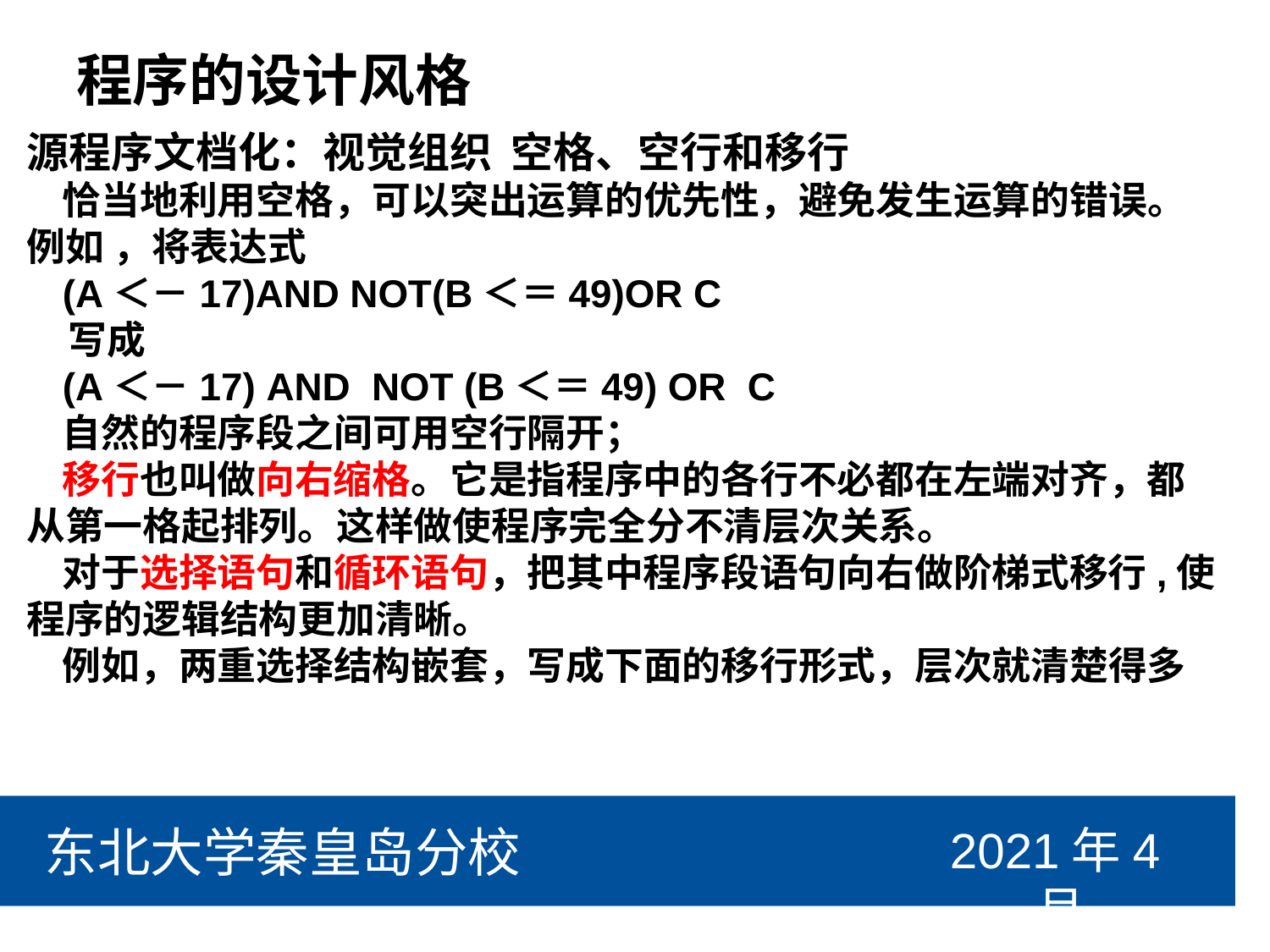

# 程序的设计风格
源程序文档化：视觉组织  空格、空行和移行
   恰当地利用空格，可以突出运算的优先性，避免发生运算的错误。
例如 ，将表达式
   (A＜－17)AND NOT(B＜＝49)OR C
   写成
   (A＜－17) AND  NOT (B＜＝49) OR  C
   自然的程序段之间可用空行隔开；
   移行也叫做向右缩格。它是指程序中的各行不必都在左端对齐，都从第一格起排列。这样做使程序完全分不清层次关系。
   对于选择语句和循环语句，把其中程序段语句向右做阶梯式移行,使程序的逻辑结构更加清晰。
   例如，两重选择结构嵌套，写成下面的移行形式，层次就清楚得多